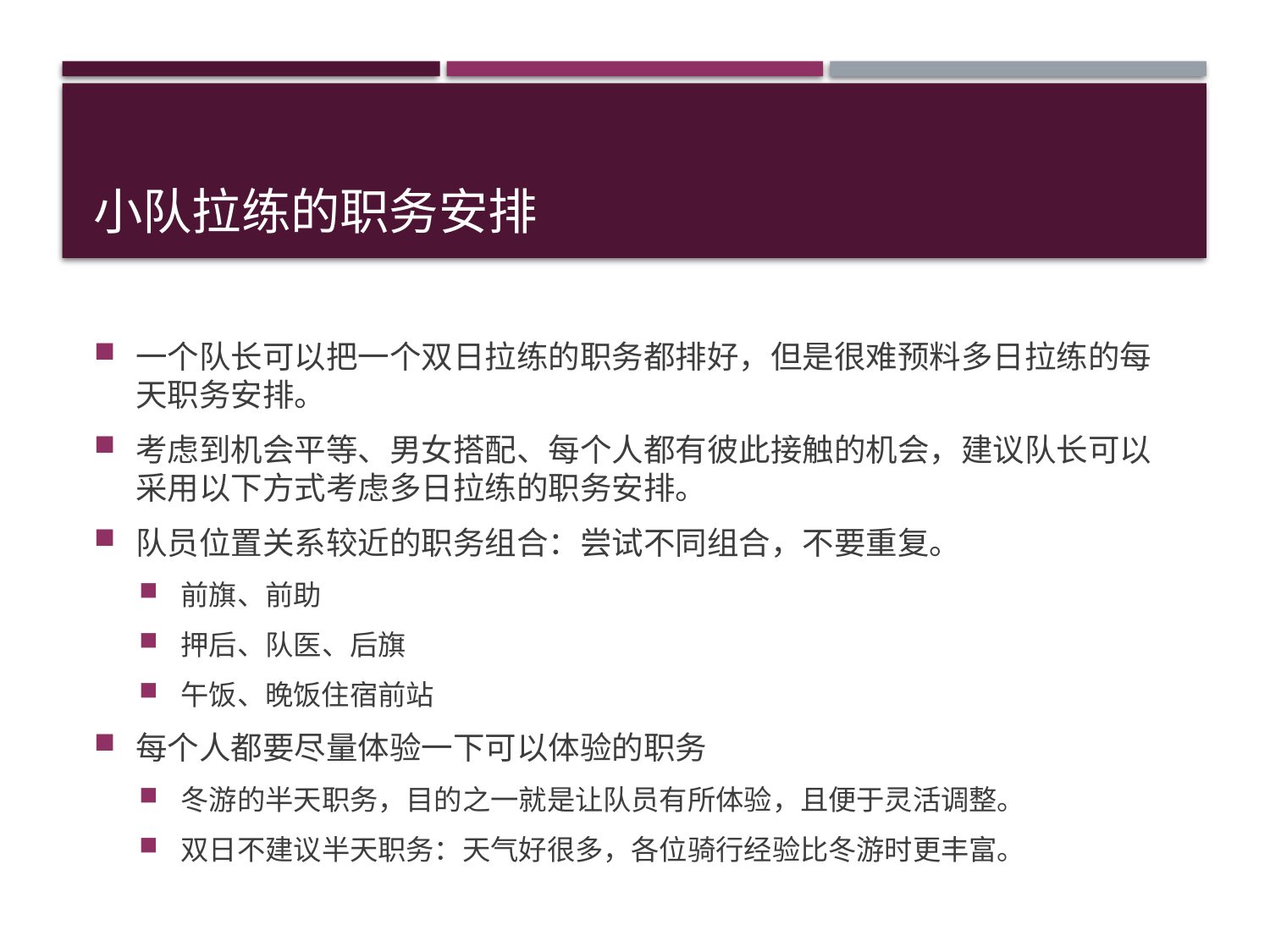

# 小队拉练的职务安排
一个队长可以把一个双日拉练的职务都排好，但是很难预料多日拉练的每天职务安排。
考虑到机会平等、男女搭配、每个人都有彼此接触的机会，建议队长可以采用以下方式考虑多日拉练的职务安排。
队员位置关系较近的职务组合：尝试不同组合，不要重复。
前旗、前助
押后、队医、后旗
午饭、晚饭住宿前站
每个人都要尽量体验一下可以体验的职务
冬游的半天职务，目的之一就是让队员有所体验，且便于灵活调整。
双日不建议半天职务：天气好很多，各位骑行经验比冬游时更丰富。